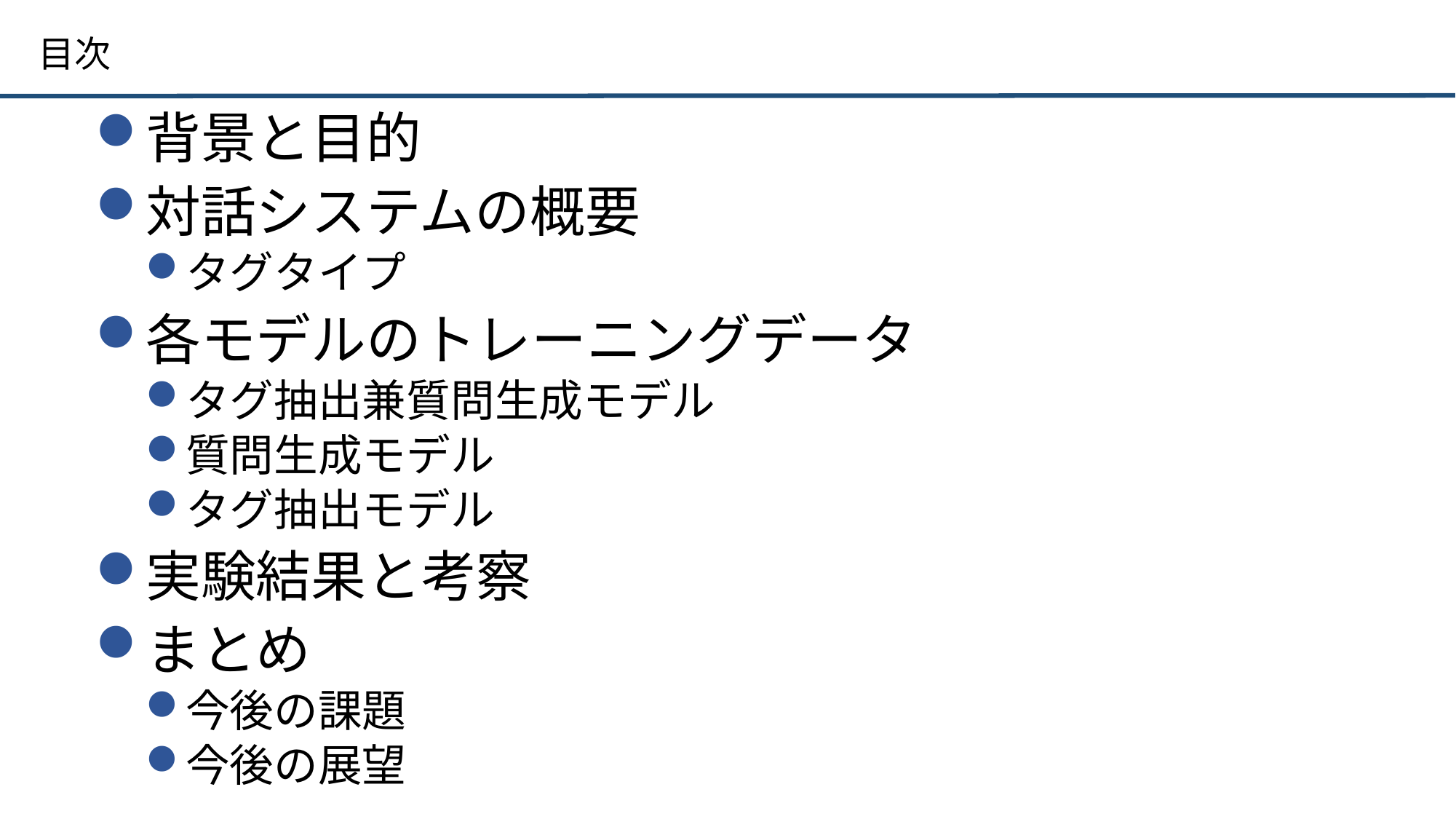

# 目次
背景と目的
対話システムの概要
タグタイプ
各モデルのトレーニングデータ
タグ抽出兼質問生成モデル
質問生成モデル
タグ抽出モデル
実験結果と考察
まとめ
今後の課題
今後の展望